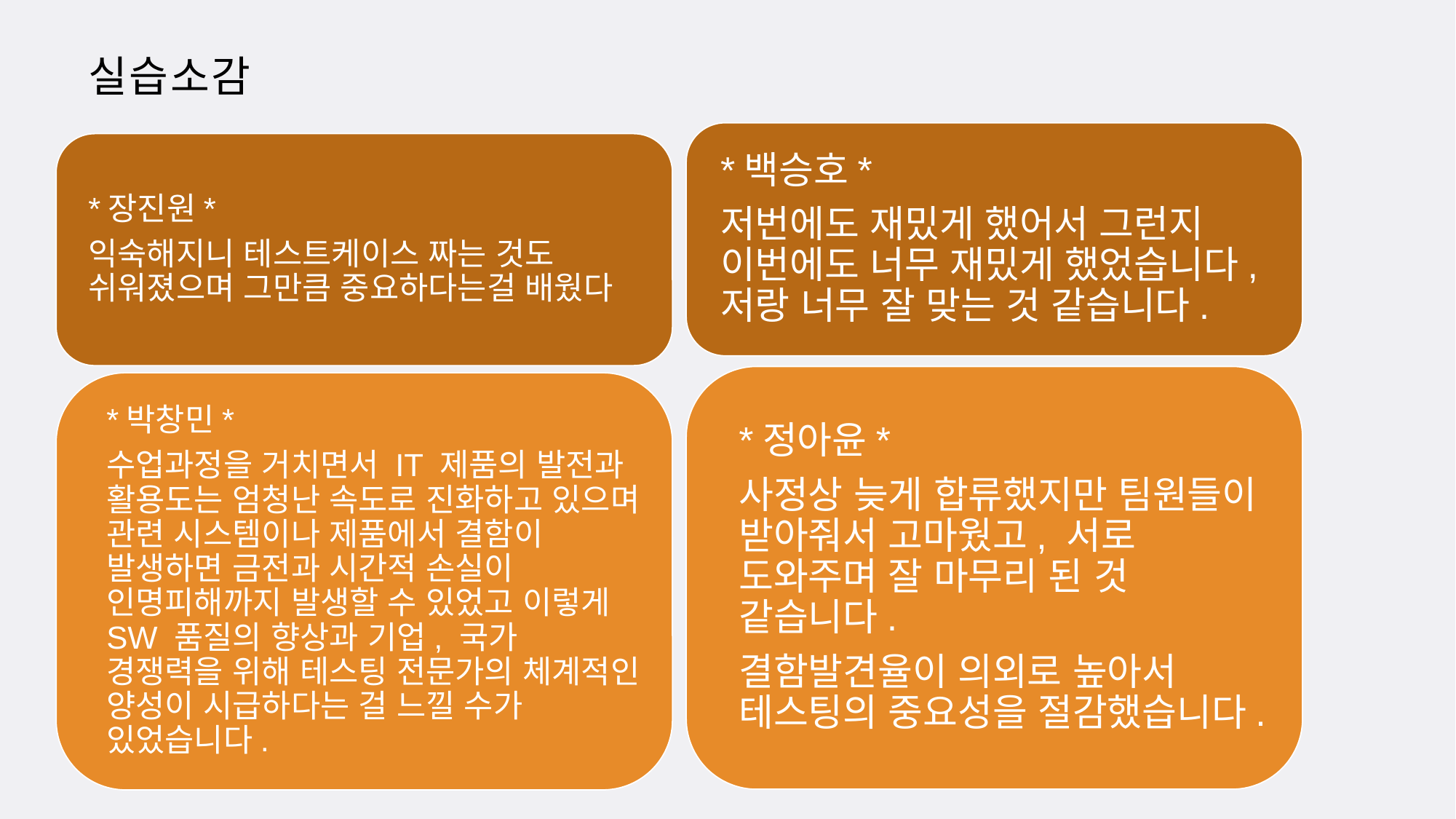

# 실습소감
*장진원*
익숙해지니 테스트케이스 짜는 것도 쉬워졌으며 그만큼 중요하다는걸 배웠다
*박창민*
수업과정을 거치면서 IT 제품의 발전과 활용도는 엄청난 속도로 진화하고 있으며 관련 시스템이나 제품에서 결함이 발생하면 금전과 시간적 손실이 인명피해까지 발생할 수 있었고 이렇게 SW 품질의 향상과 기업, 국가 경쟁력을 위해 테스팅 전문가의 체계적인 양성이 시급하다는 걸 느낄 수가 있었습니다.
*백승호*
저번에도 재밌게 했어서 그런지 이번에도 너무 재밌게 했었습니다, 저랑 너무 잘 맞는 것 같습니다.
*정아윤*
사정상 늦게 합류했지만 팀원들이 받아줘서 고마웠고, 서로 도와주며 잘 마무리 된 것 같습니다.
결함발견율이 의외로 높아서 테스팅의 중요성을 절감했습니다.